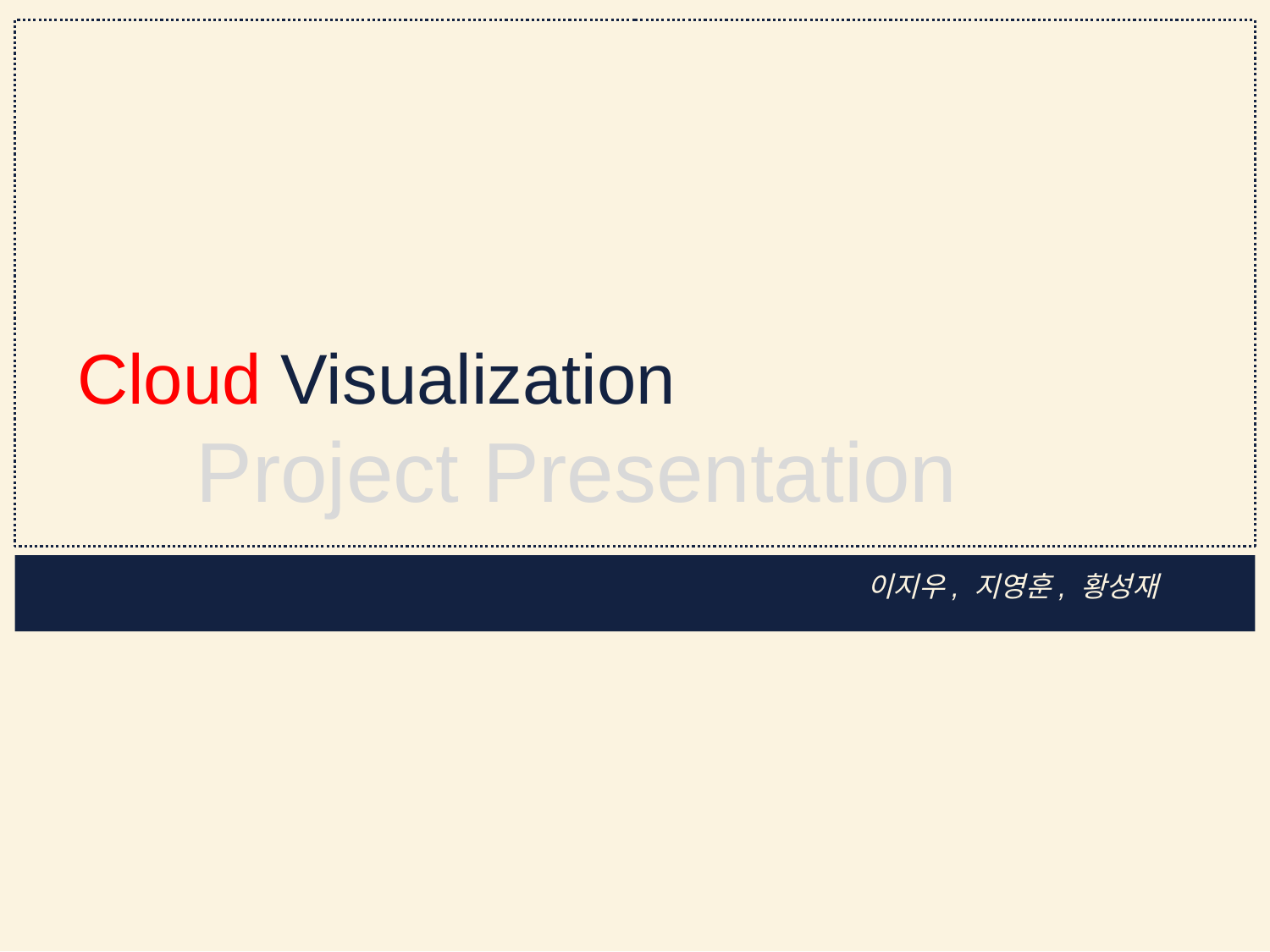

Cloud Visualization
Project Presentation

이지우, 지영훈, 황성재